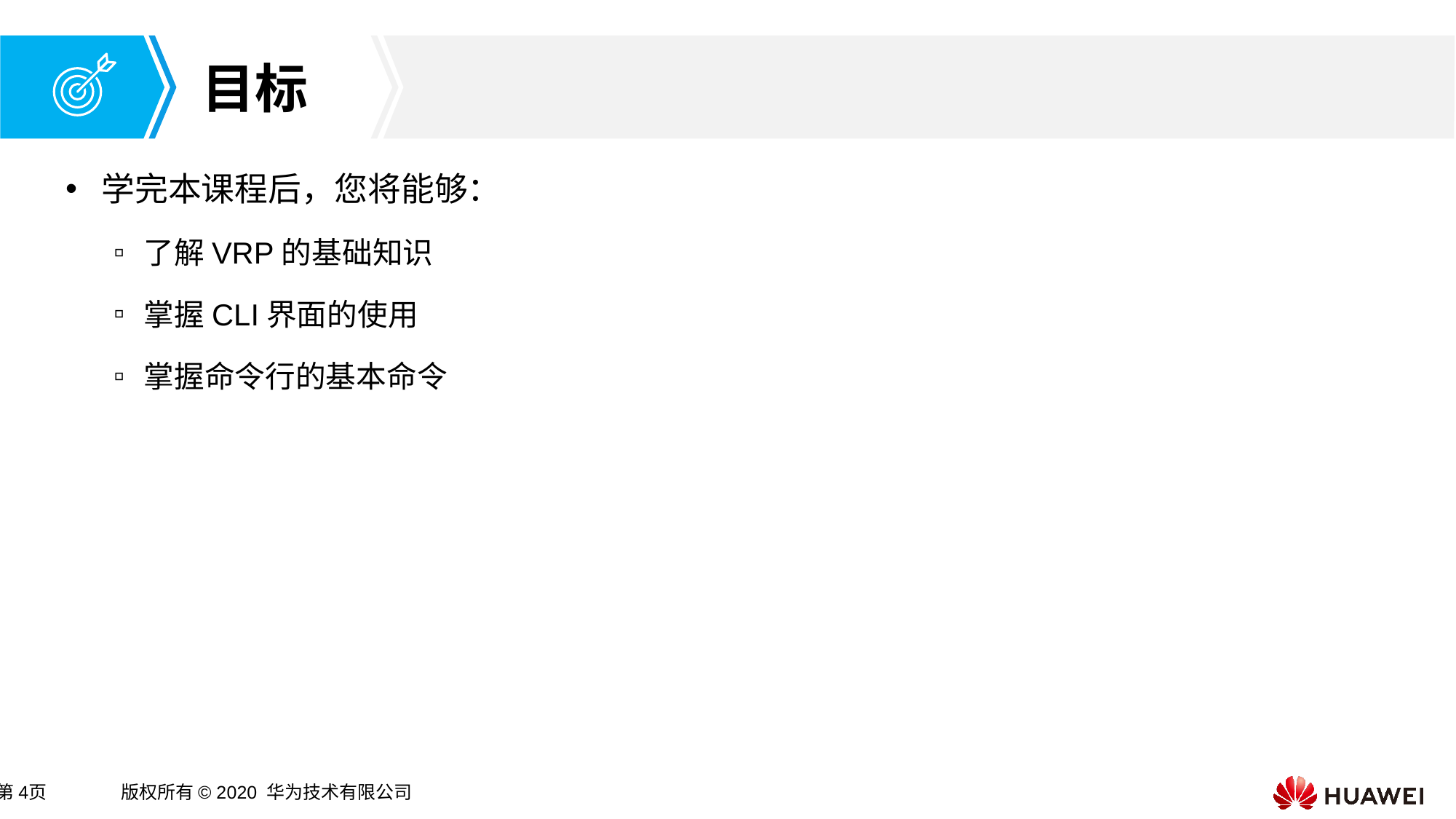

学完本课程后，您将能够：
了解VRP的基础知识
掌握CLI界面的使用
掌握命令行的基本命令